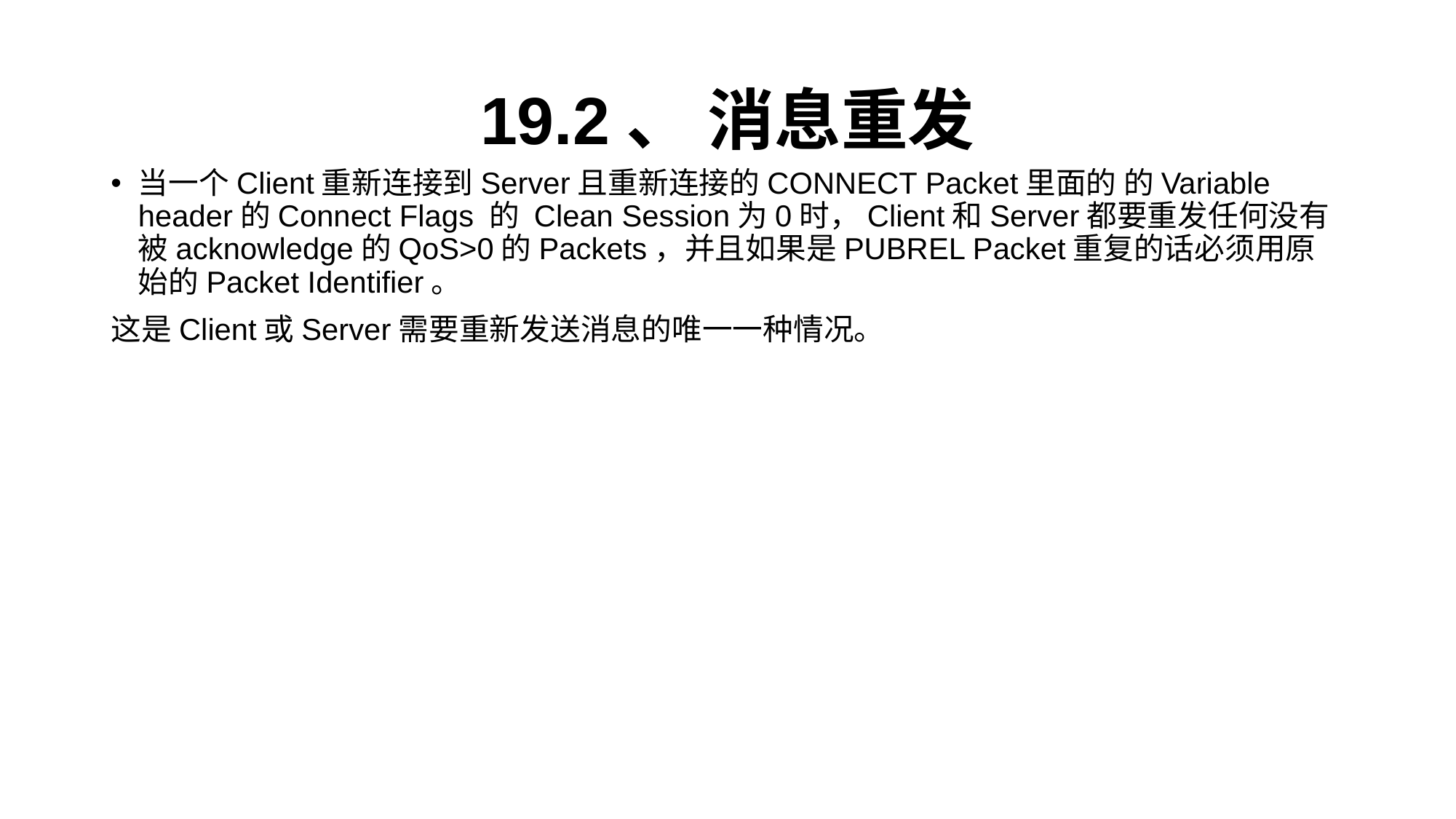

# 19.2、 消息重发
当一个Client重新连接到Server且重新连接的CONNECT Packet里面的 的Variable header的Connect Flags 的 Clean Session为0时，Client和Server都要重发任何没有被acknowledge的QoS>0的Packets，并且如果是PUBREL Packet重复的话必须用原始的Packet Identifier。
这是Client或Server需要重新发送消息的唯一一种情况。